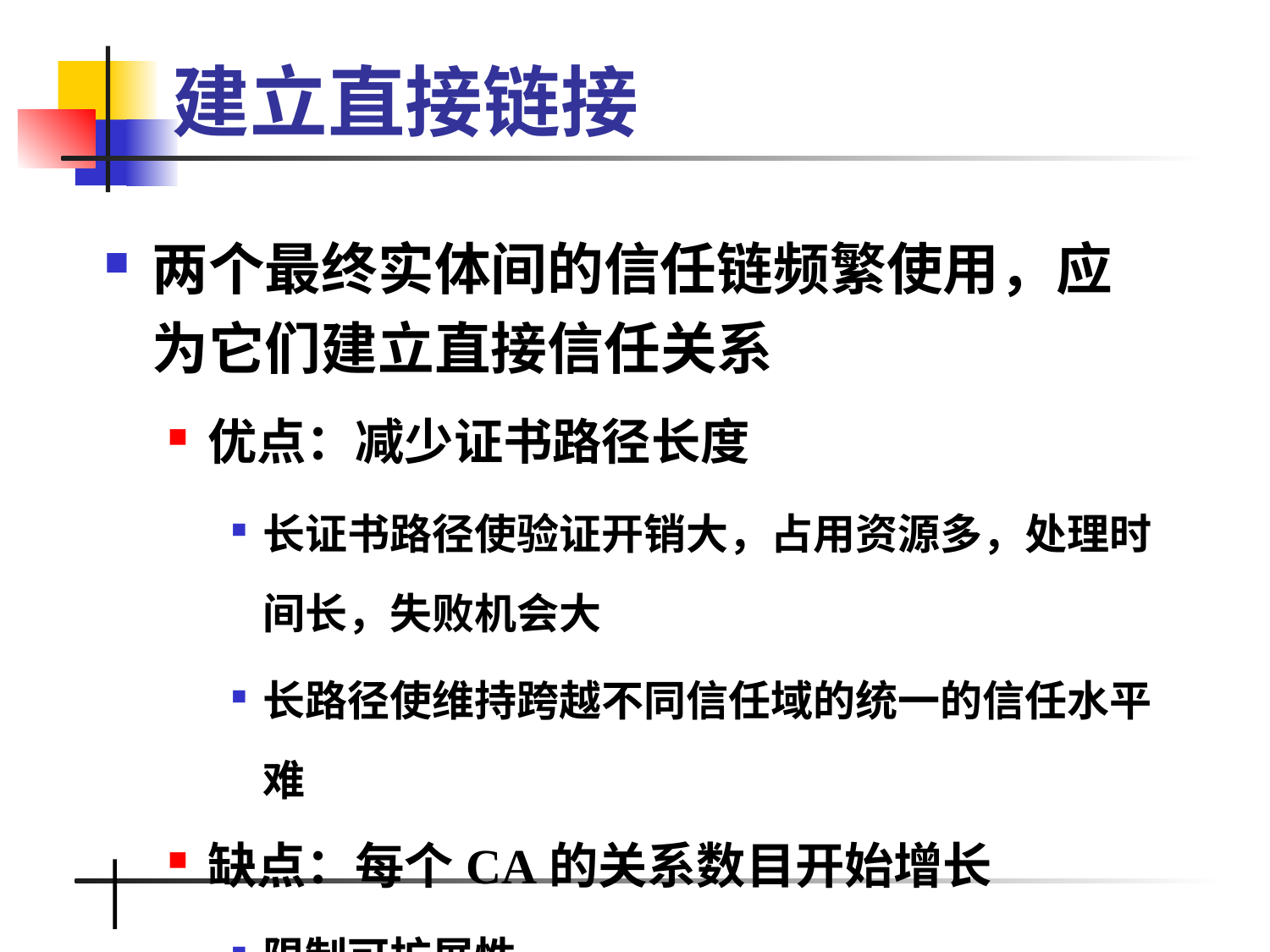

# 建立直接链接
两个最终实体间的信任链频繁使用，应为它们建立直接信任关系
优点：减少证书路径长度
长证书路径使验证开销大，占用资源多，处理时间长，失败机会大
长路径使维持跨越不同信任域的统一的信任水平难
缺点：每个CA的关系数目开始增长
限制可扩展性